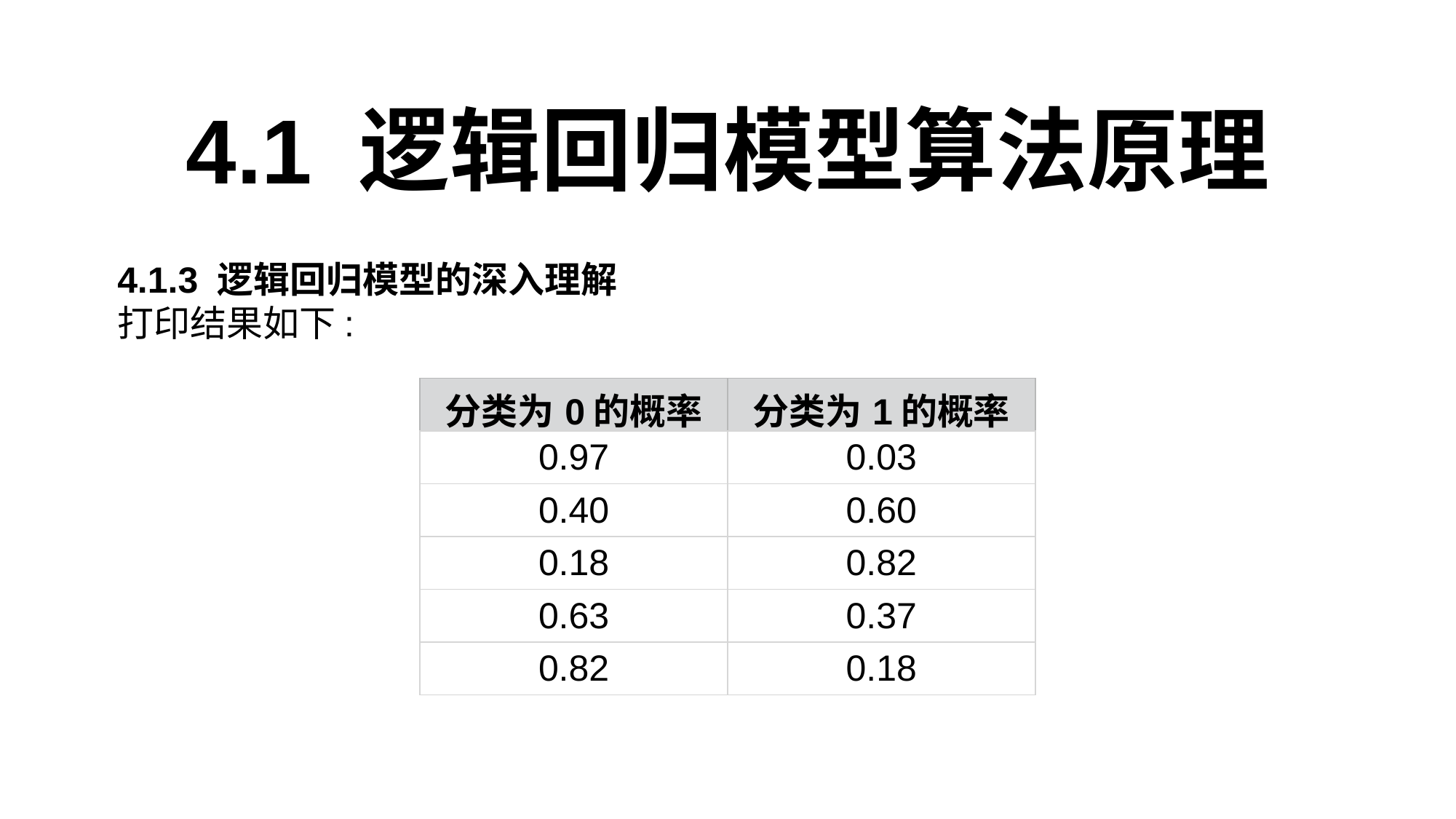

4.1 逻辑回归模型算法原理
4.1.3 逻辑回归模型的深入理解
打印结果如下:
| 分类为0的概率 | 分类为1的概率 |
| --- | --- |
| 0.97 | 0.03 |
| 0.40 | 0.60 |
| 0.18 | 0.82 |
| 0.63 | 0.37 |
| 0.82 | 0.18 |